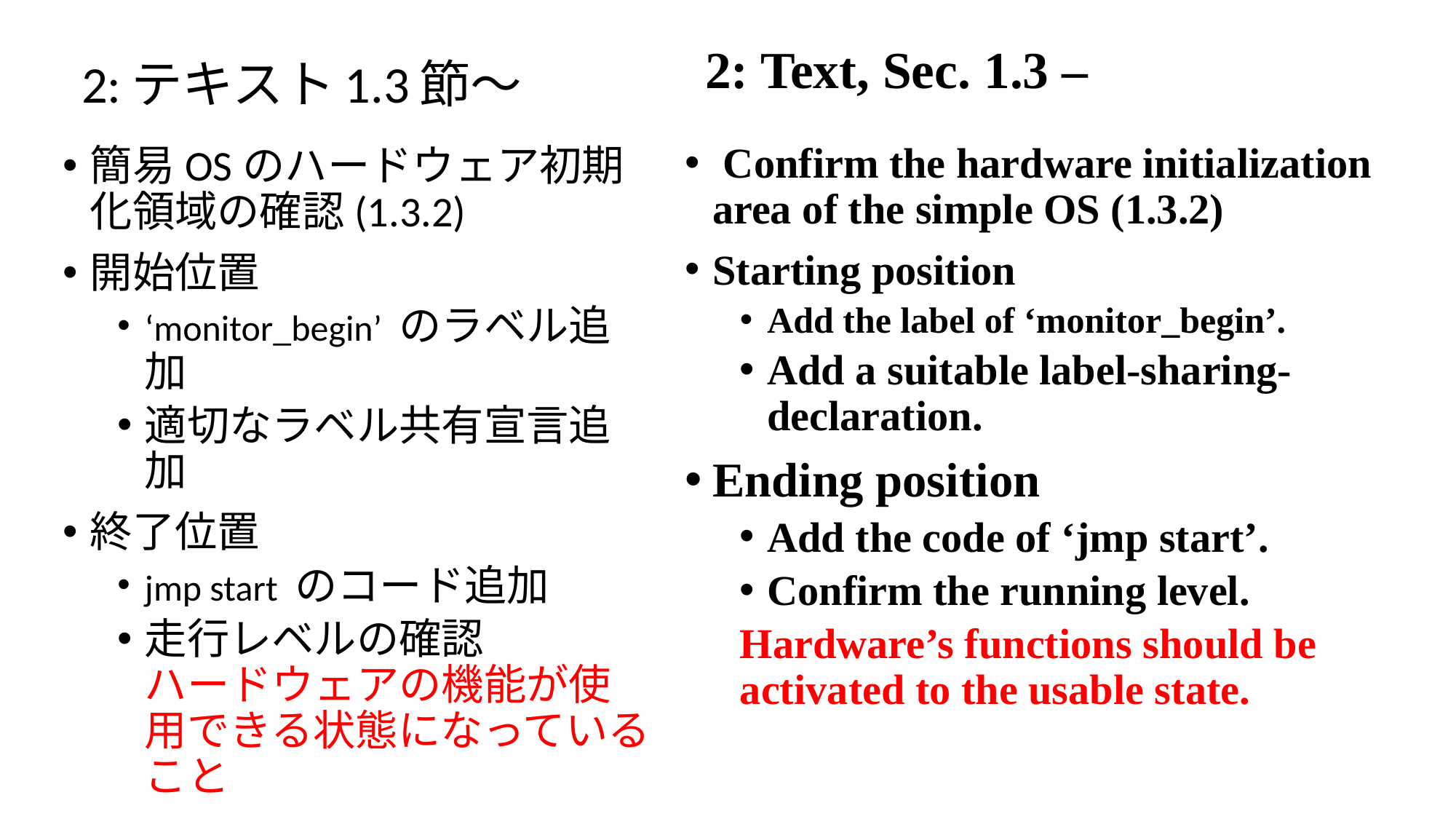

2:テキスト1.3節～
# 2: Text, Sec. 1.3 –
 Confirm the hardware initialization area of the simple OS (1.3.2)
Starting position
Add the label of ‘monitor_begin’.
Add a suitable label-sharing-declaration.
Ending position
Add the code of ‘jmp start’.
Confirm the running level.
Hardware’s functions should be activated to the usable state.

簡易OSのハードウェア初期化領域の確認(1.3.2)
開始位置
‘monitor_begin’ のラベル追加
適切なラベル共有宣言追加
終了位置
jmp start のコード追加
走行レベルの確認
ハードウェアの機能が使用できる状態になっていること